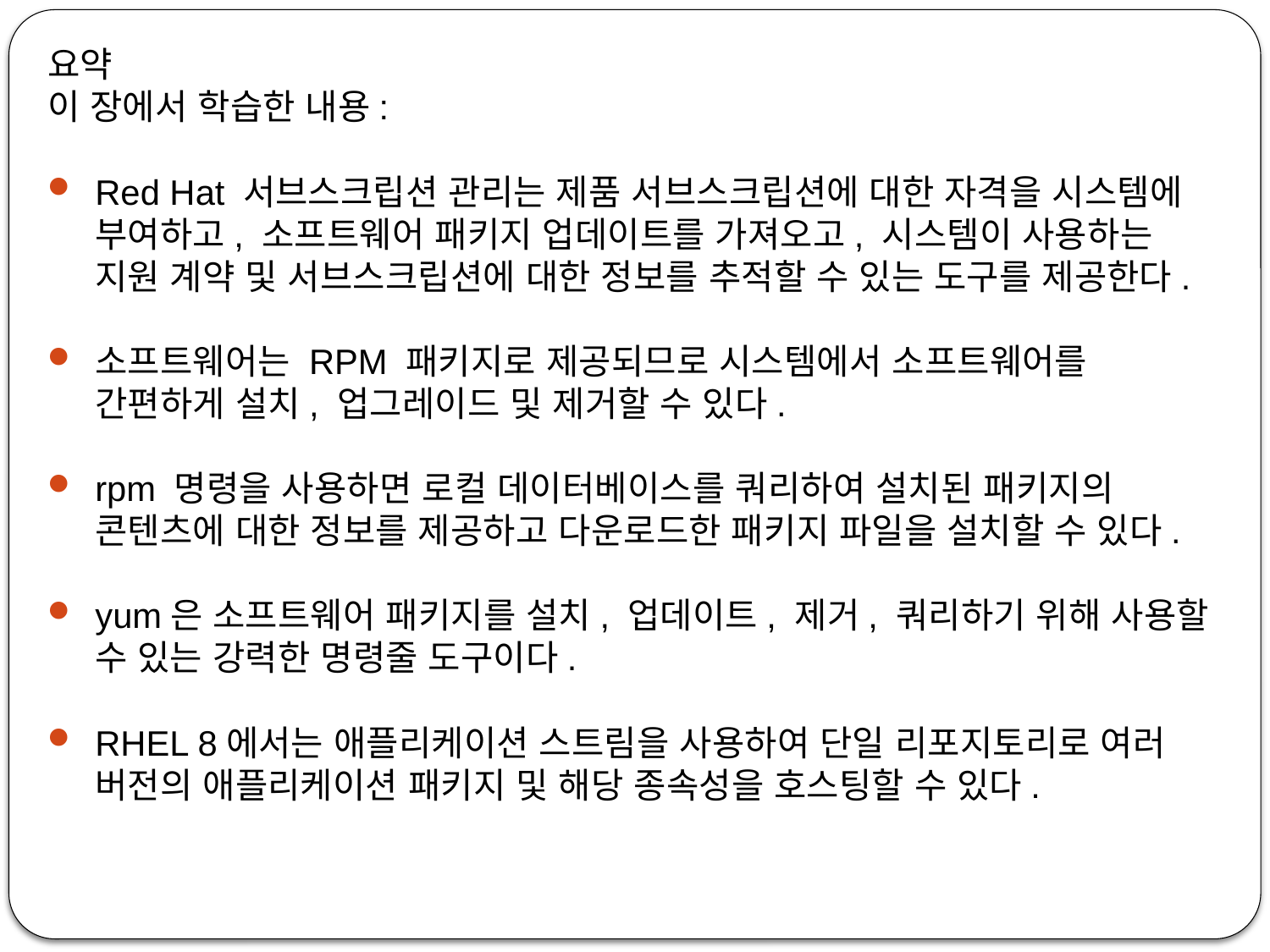

요약
이 장에서 학습한 내용:

Red Hat 서브스크립션 관리는 제품 서브스크립션에 대한 자격을 시스템에 부여하고, 소프트웨어 패키지 업데이트를 가져오고, 시스템이 사용하는 지원 계약 및 서브스크립션에 대한 정보를 추적할 수 있는 도구를 제공한다.

소프트웨어는 RPM 패키지로 제공되므로 시스템에서 소프트웨어를 간편하게 설치, 업그레이드 및 제거할 수 있다.

rpm 명령을 사용하면 로컬 데이터베이스를 쿼리하여 설치된 패키지의 콘텐츠에 대한 정보를 제공하고 다운로드한 패키지 파일을 설치할 수 있다.

yum은 소프트웨어 패키지를 설치, 업데이트, 제거, 쿼리하기 위해 사용할 수 있는 강력한 명령줄 도구이다.

RHEL 8에서는 애플리케이션 스트림을 사용하여 단일 리포지토리로 여러 버전의 애플리케이션 패키지 및 해당 종속성을 호스팅할 수 있다.